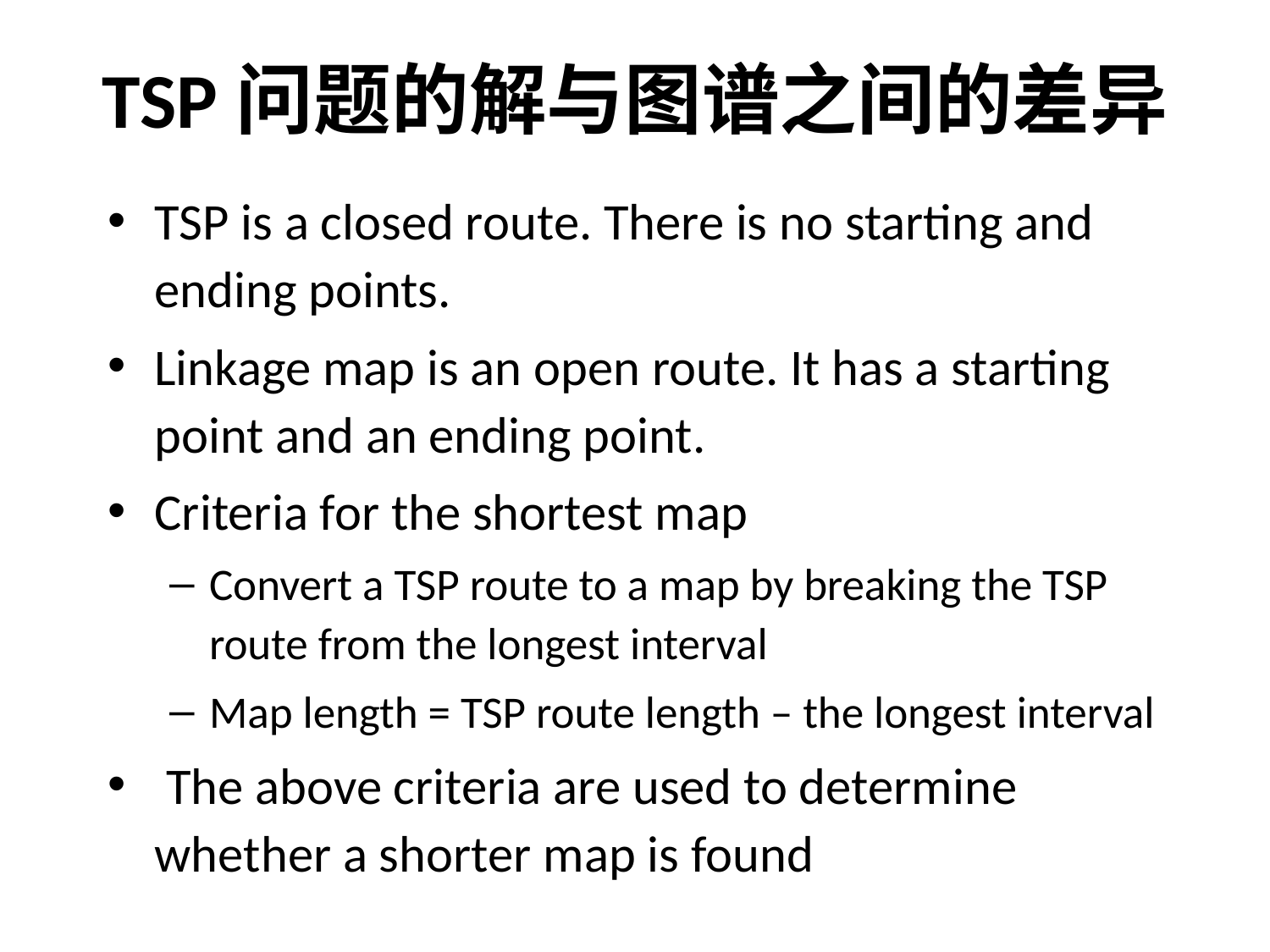

# TSP问题的解与图谱之间的差异
TSP is a closed route. There is no starting and ending points.
Linkage map is an open route. It has a starting point and an ending point.
Criteria for the shortest map
Convert a TSP route to a map by breaking the TSP route from the longest interval
Map length = TSP route length – the longest interval
 The above criteria are used to determine whether a shorter map is found